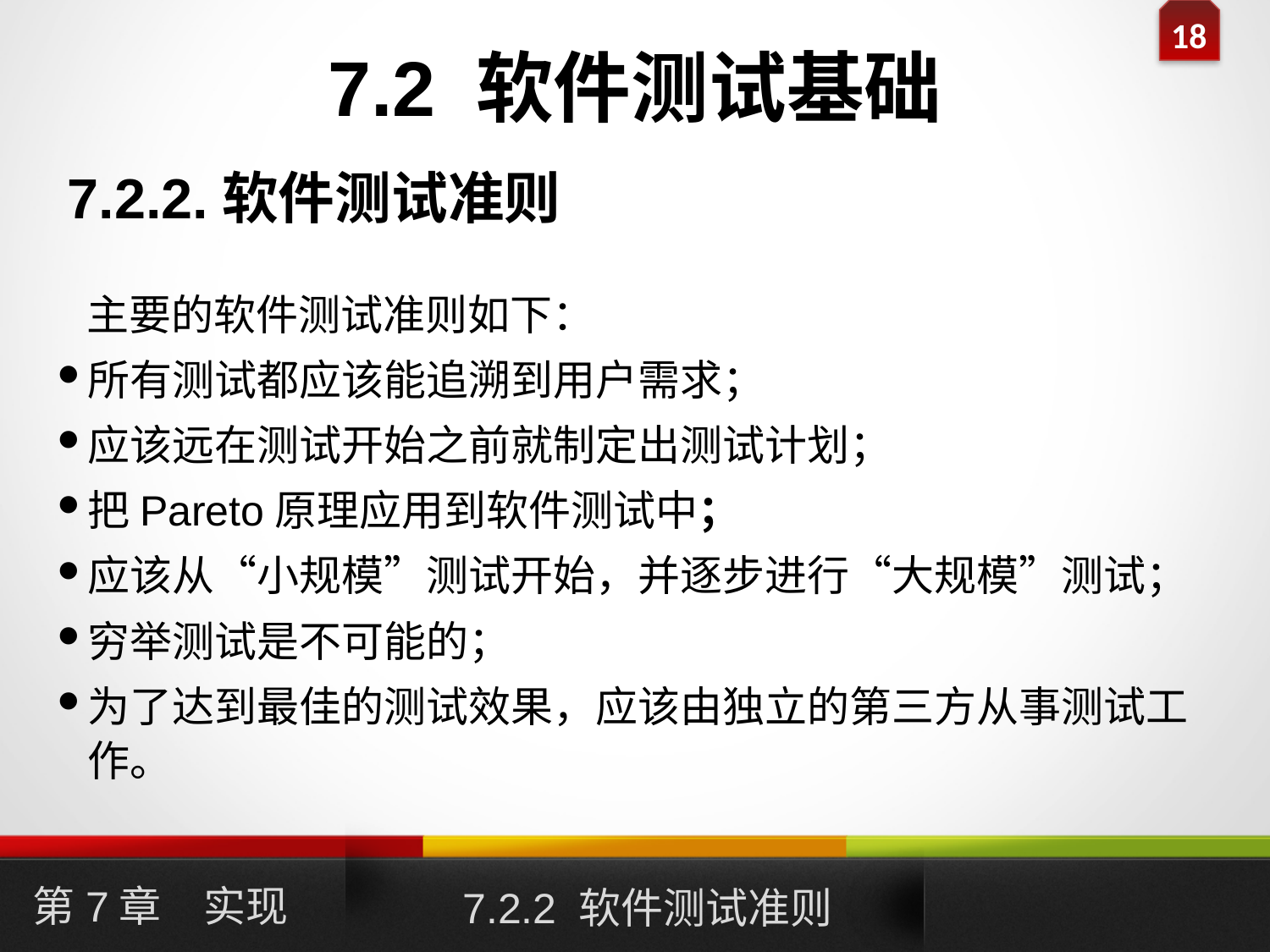

# 7.2 软件测试基础
7.2.2.软件测试准则
  主要的软件测试准则如下：
所有测试都应该能追溯到用户需求；
应该远在测试开始之前就制定出测试计划；
把Pareto原理应用到软件测试中；
应该从“小规模”测试开始，并逐步进行“大规模”测试；
穷举测试是不可能的；
为了达到最佳的测试效果，应该由独立的第三方从事测试工作。
第7章　实现
7.2.2 软件测试准则